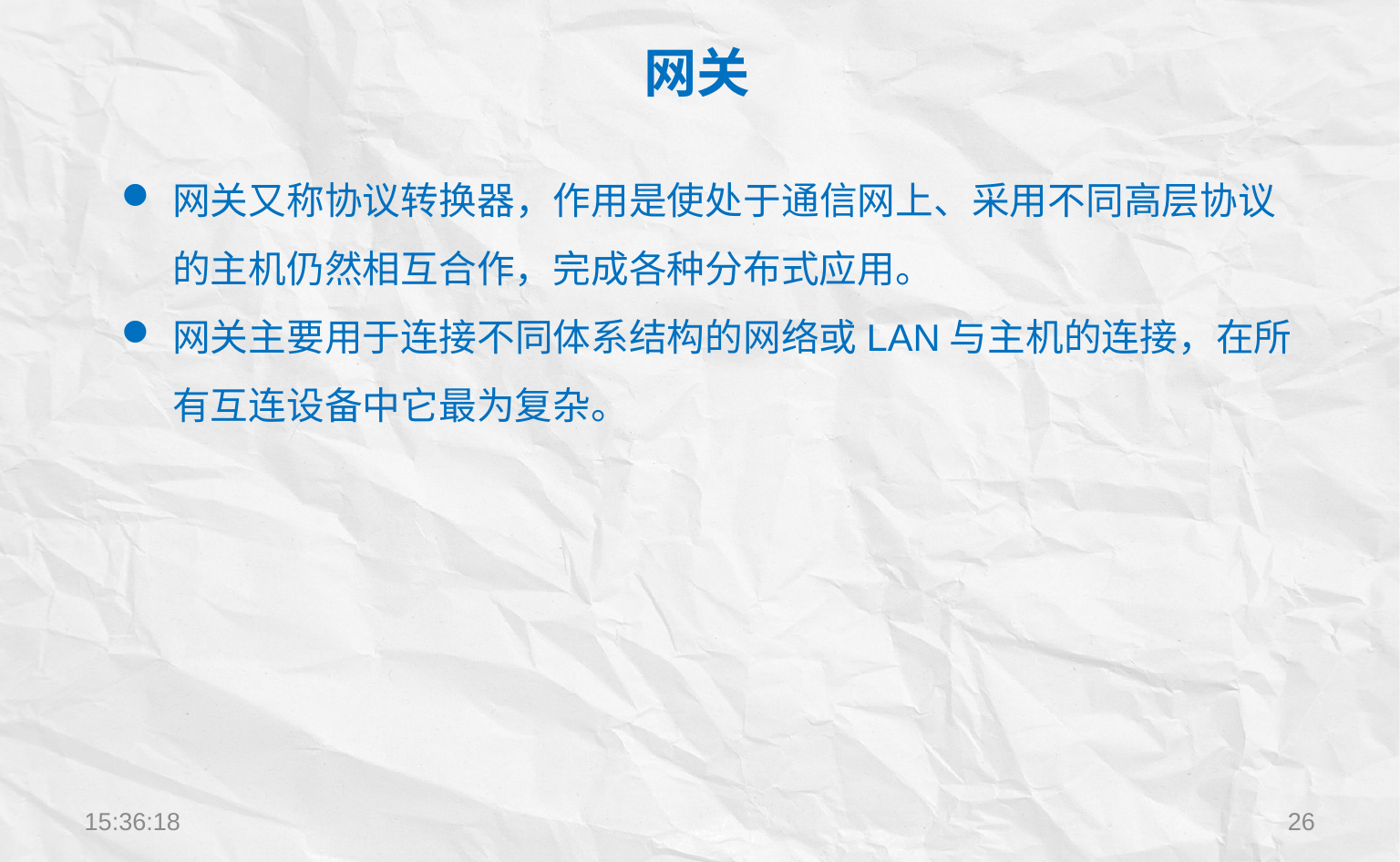

网关
网关又称协议转换器，作用是使处于通信网上、采用不同高层协议的主机仍然相互合作，完成各种分布式应用。
网关主要用于连接不同体系结构的网络或LAN与主机的连接，在所有互连设备中它最为复杂。
15:36:18
 26